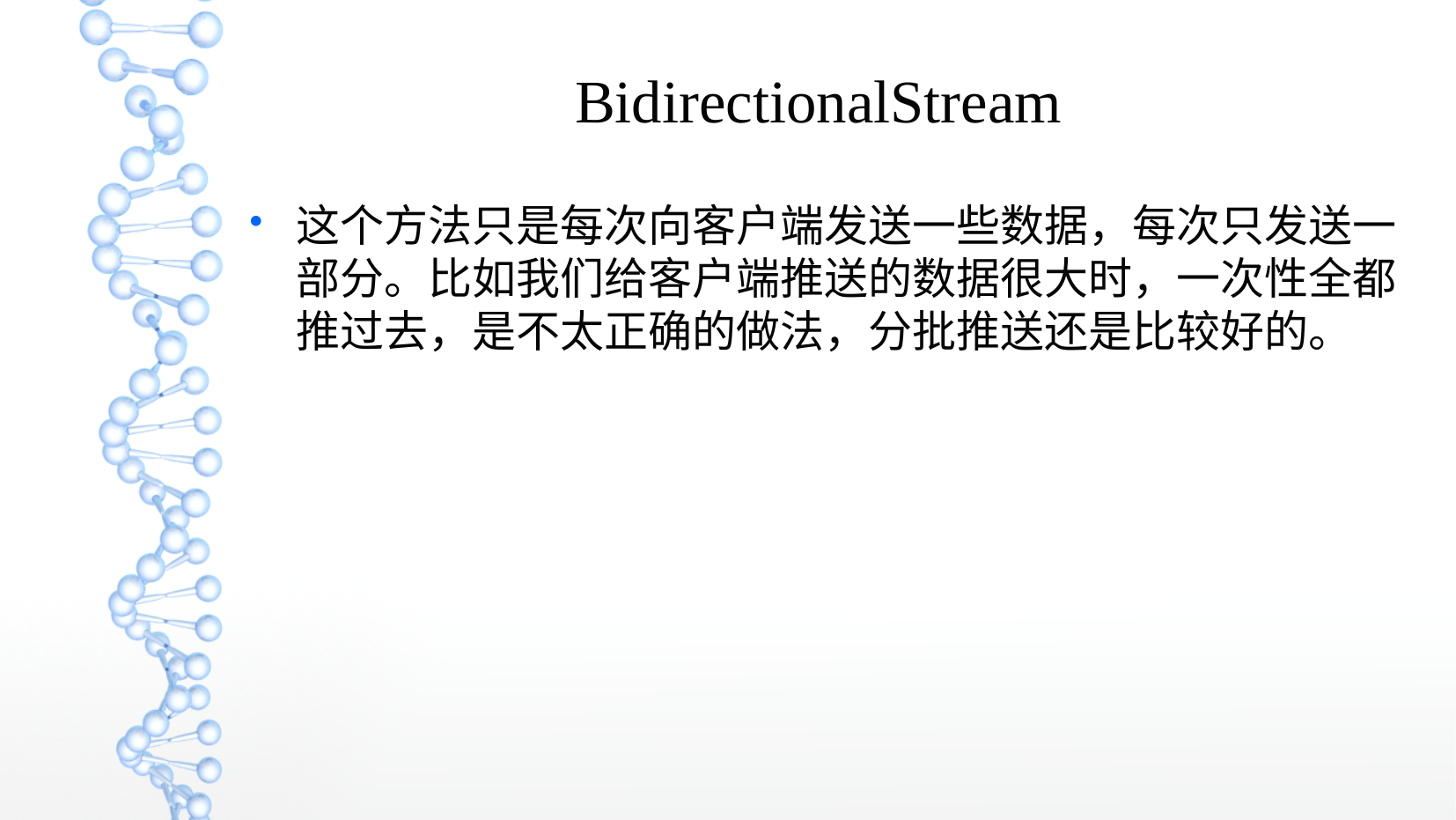

BidirectionalStream
这个方法只是每次向客户端发送一些数据，每次只发送一部分。比如我们给客户端推送的数据很大时，一次性全都推过去，是不太正确的做法，分批推送还是比较好的。